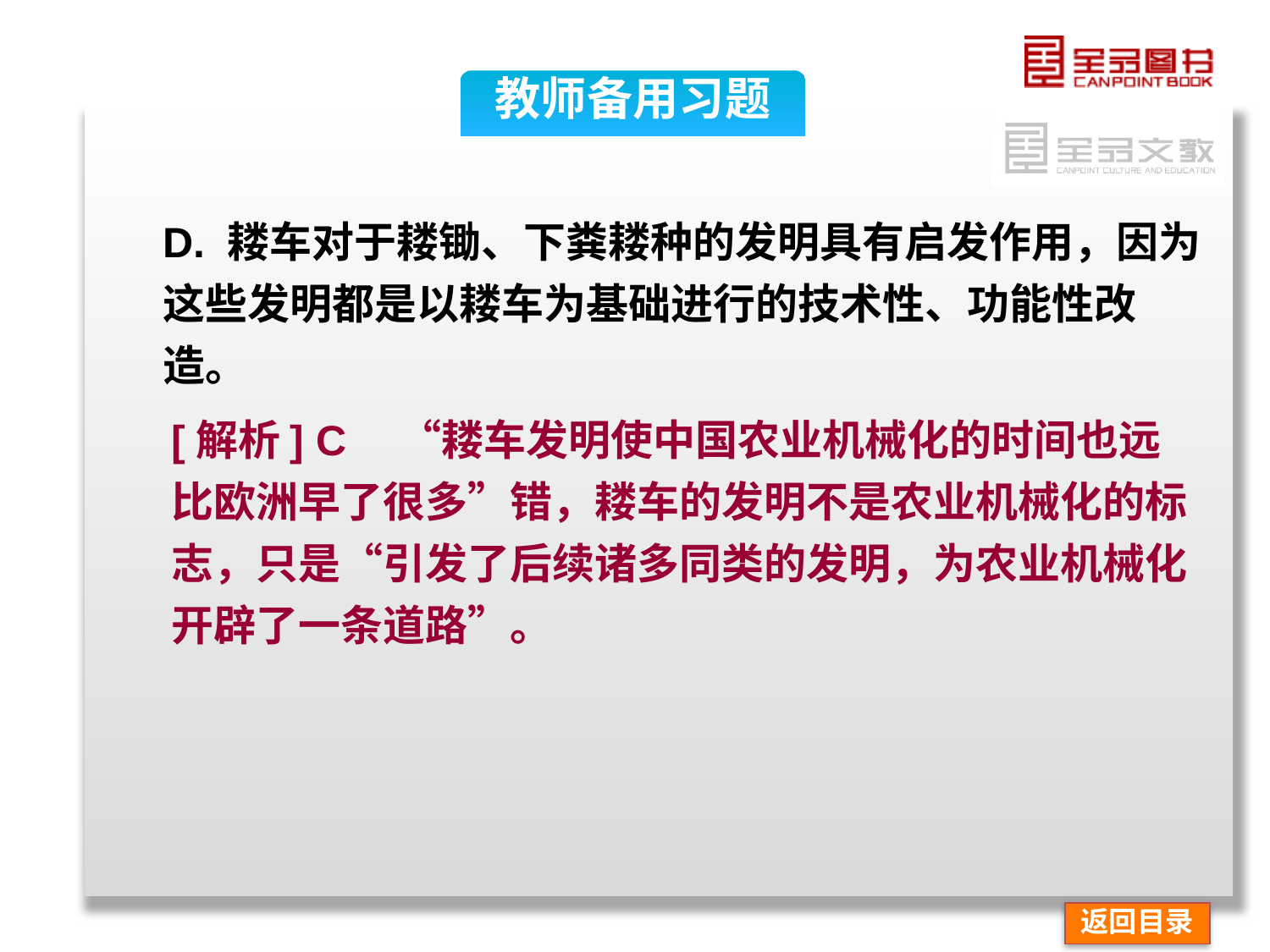

教师备用习题
D. 耧车对于耧锄、下粪耧种的发明具有启发作用，因为这些发明都是以耧车为基础进行的技术性、功能性改造。
[解析] C　“耧车发明使中国农业机械化的时间也远比欧洲早了很多”错，耧车的发明不是农业机械化的标志，只是“引发了后续诸多同类的发明，为农业机械化开辟了一条道路”。
返回目录